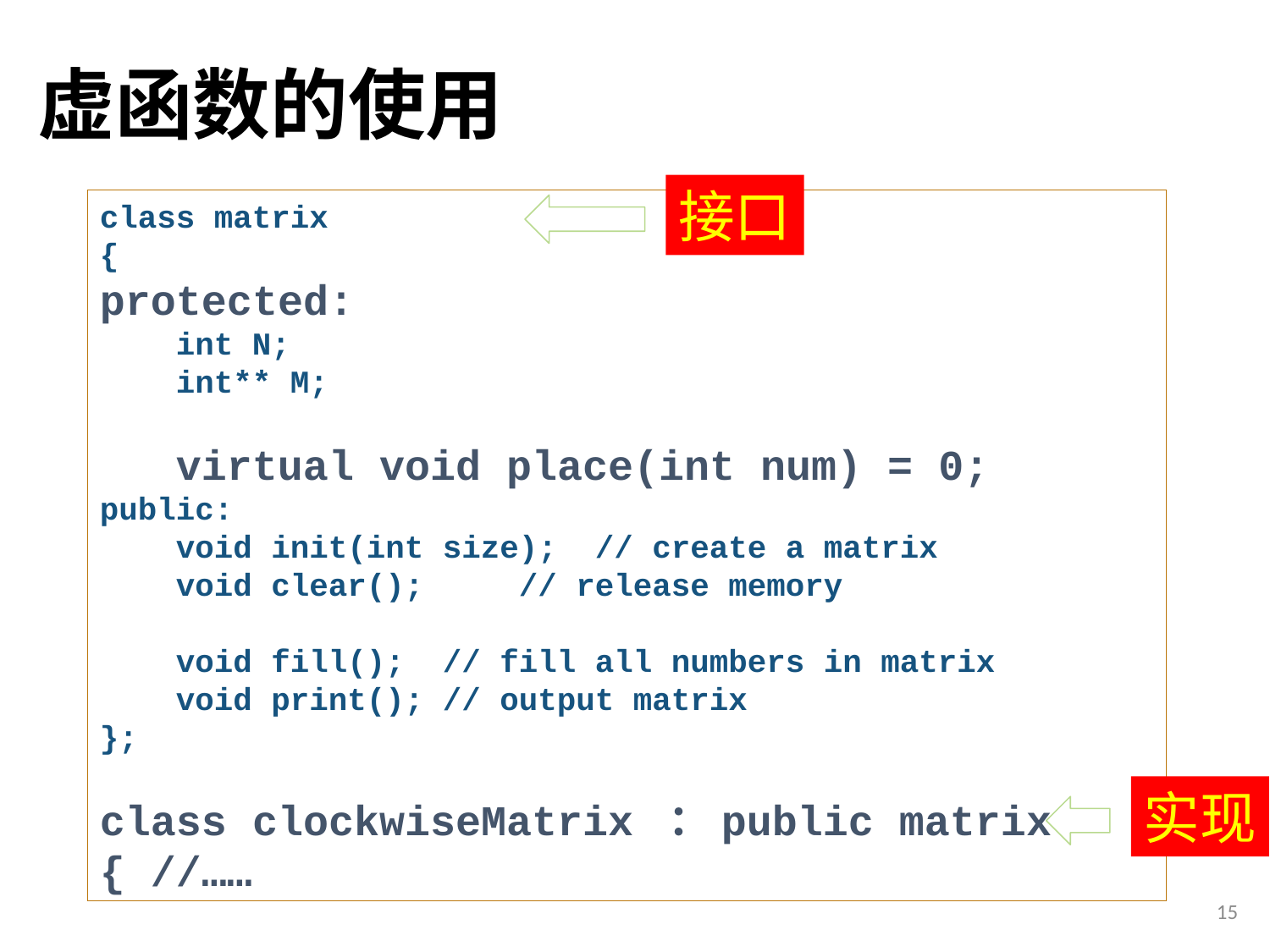

# 虚函数的使用
接口
class matrix
{
protected:
    int N;
    int** M;

   virtual void place(int num) = 0;
public:
    void init(int size);  // create a matrix
    void clear(); 	  // release memory

    void fill();  // fill all numbers in matrix
    void print(); // output matrix
};

class clockwiseMatrix ：public matrix
{ //……

实现

15